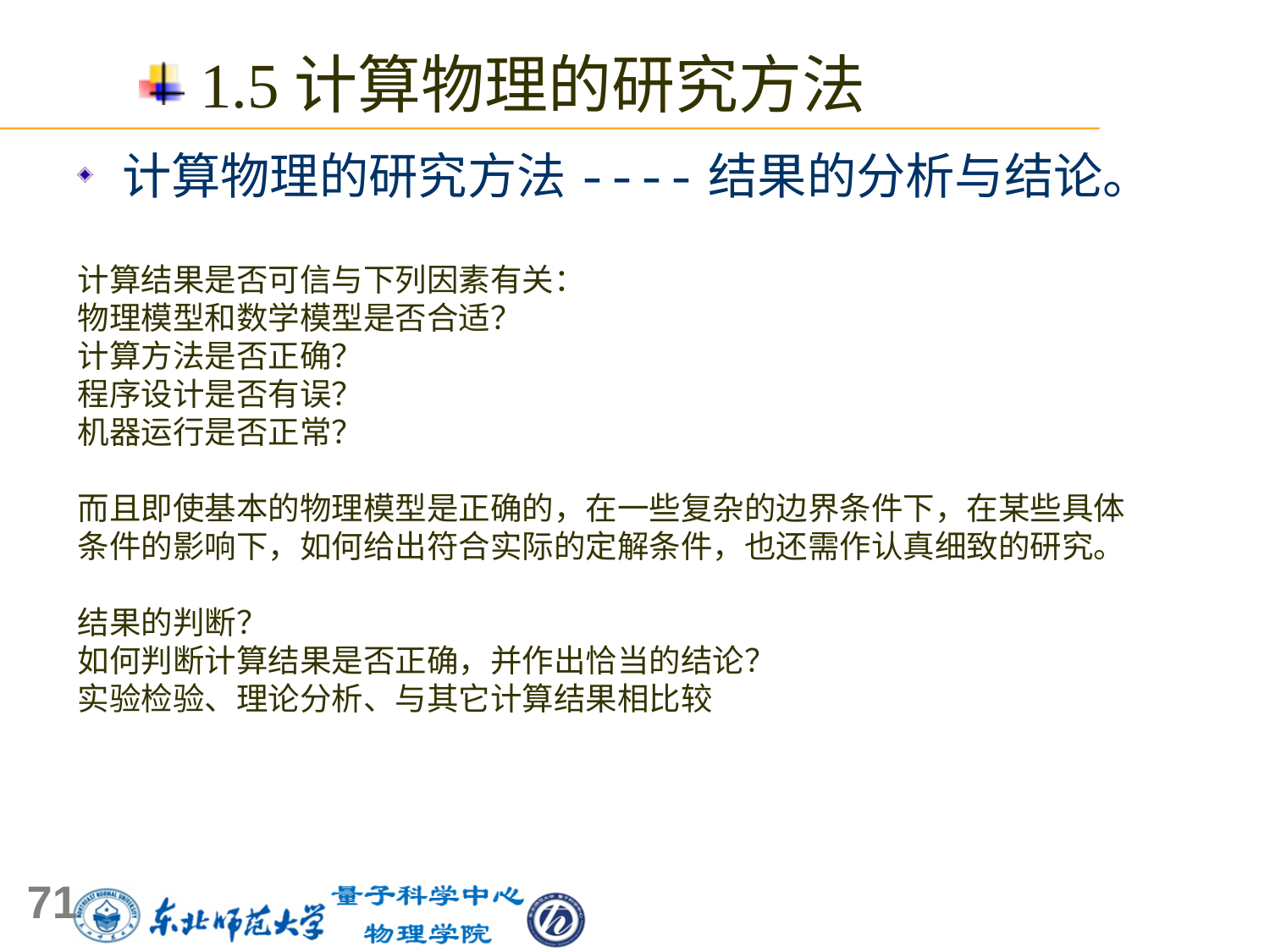

1.5计算物理的研究方法

 计算物理的研究方法----结果的分析与结论。
计算结果是否可信与下列因素有关：
物理模型和数学模型是否合适？
计算方法是否正确？
程序设计是否有误？
机器运行是否正常？

而且即使基本的物理模型是正确的，在一些复杂的边界条件下，在某些具体条件的影响下，如何给出符合实际的定解条件，也还需作认真细致的研究。

结果的判断？
如何判断计算结果是否正确，并作出恰当的结论？
实验检验、理论分析、与其它计算结果相比较

71